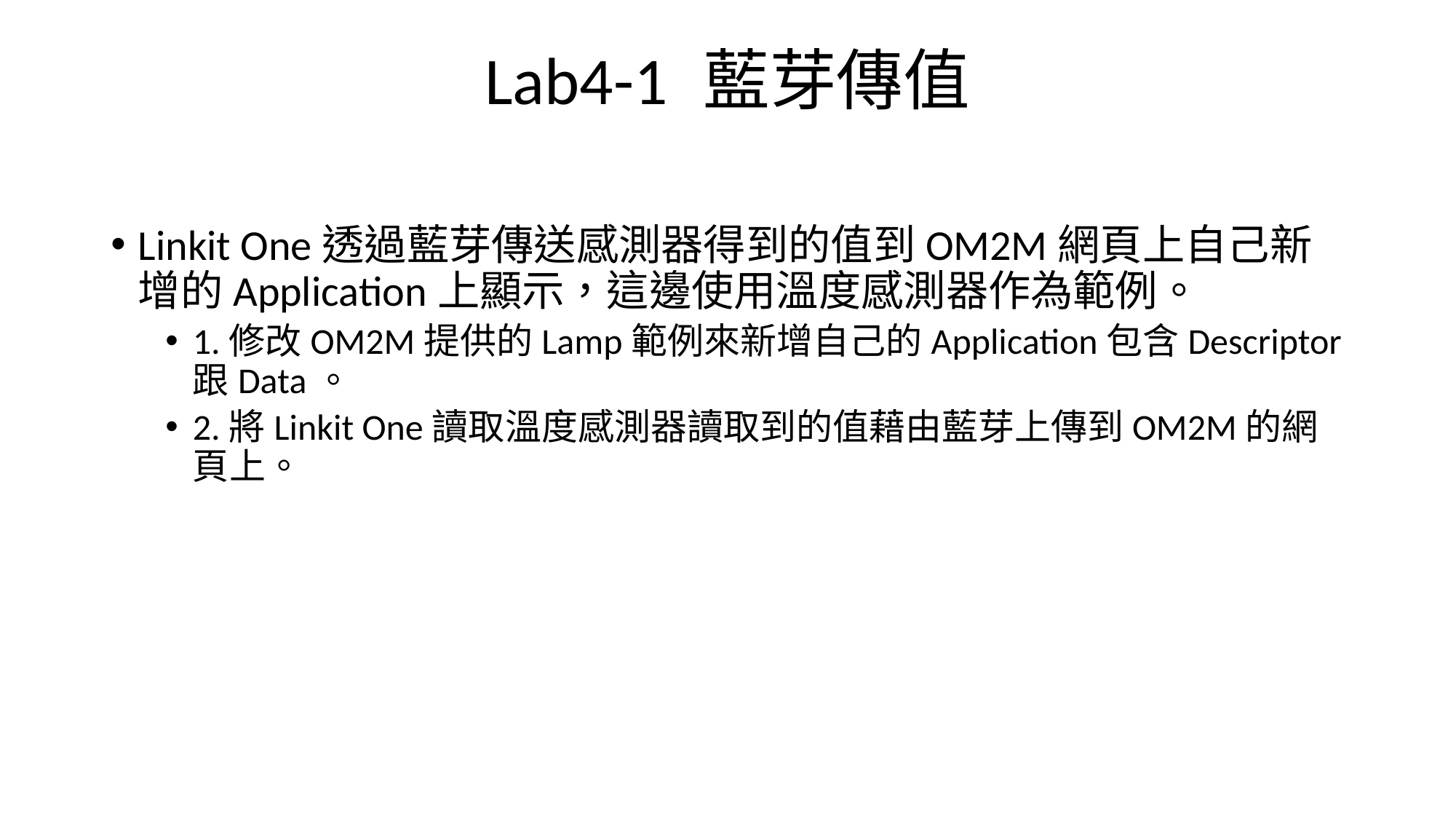

# Lab4-1	藍芽傳值
Linkit One透過藍芽傳送感測器得到的值到OM2M網頁上自己新增的Application上顯示，這邊使用溫度感測器作為範例。
1.修改OM2M提供的Lamp範例來新增自己的Application包含Descriptor跟Data。
2.將Linkit One讀取溫度感測器讀取到的值藉由藍芽上傳到OM2M的網頁上。